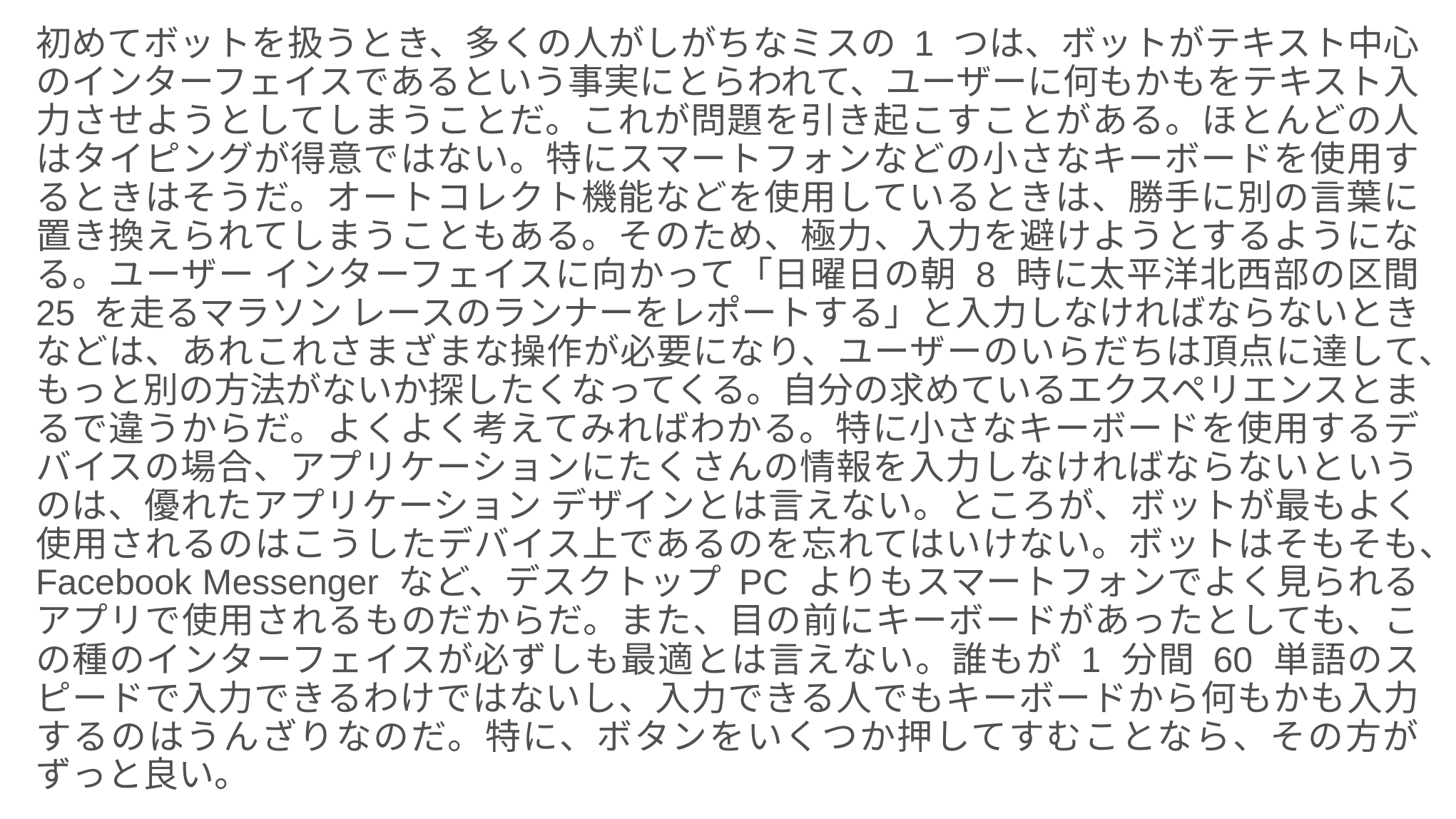

初めてボットを扱うとき、多くの人がしがちなミスの 1 つは、ボットがテキスト中心のインターフェイスであるという事実にとらわれて、ユーザーに何もかもをテキスト入力させようとしてしまうことだ。これが問題を引き起こすことがある。ほとんどの人はタイピングが得意ではない。特にスマートフォンなどの小さなキーボードを使用するときはそうだ。オートコレクト機能などを使用しているときは、勝手に別の言葉に置き換えられてしまうこともある。そのため、極力、入力を避けようとするようになる。ユーザー インターフェイスに向かって「日曜日の朝 8 時に太平洋北西部の区間 25 を走るマラソン レースのランナーをレポートする」と入力しなければならないときなどは、あれこれさまざまな操作が必要になり、ユーザーのいらだちは頂点に達して、もっと別の方法がないか探したくなってくる。自分の求めているエクスペリエンスとまるで違うからだ。よくよく考えてみればわかる。特に小さなキーボードを使用するデバイスの場合、アプリケーションにたくさんの情報を入力しなければならないというのは、優れたアプリケーション デザインとは言えない。ところが、ボットが最もよく使用されるのはこうしたデバイス上であるのを忘れてはいけない。ボットはそもそも、Facebook Messenger など、デスクトップ PC よりもスマートフォンでよく見られるアプリで使用されるものだからだ。また、目の前にキーボードがあったとしても、この種のインターフェイスが必ずしも最適とは言えない。誰もが 1 分間 60 単語のスピードで入力できるわけではないし、入力できる人でもキーボードから何もかも入力するのはうんざりなのだ。特に、ボタンをいくつか押してすむことなら、その方がずっと良い。